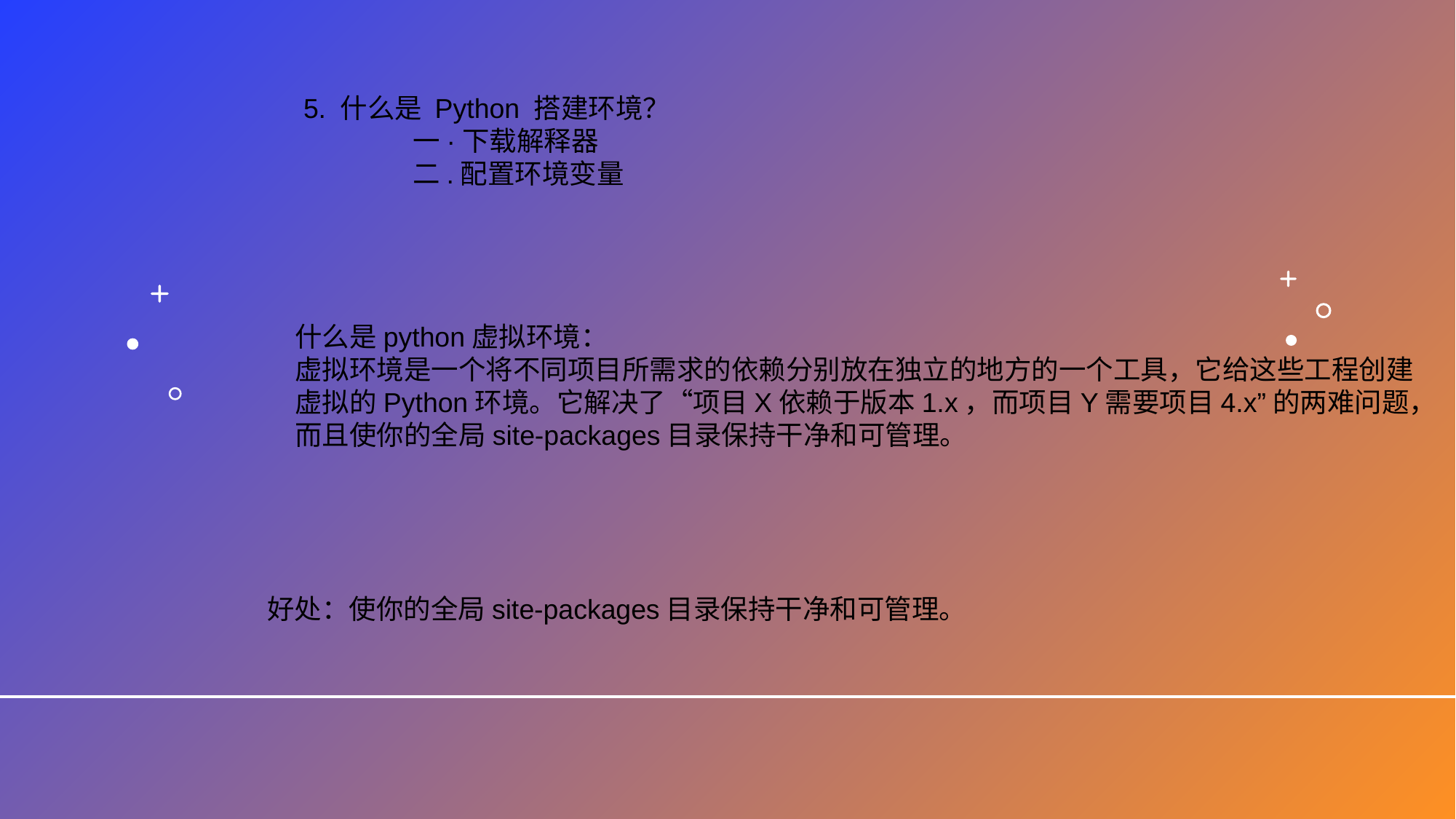

5. 什么是 Python 搭建环境？
	一·下载解释器
	二.配置环境变量

什么是python虚拟环境：
虚拟环境是一个将不同项目所需求的依赖分别放在独立的地方的一个工具，它给这些工程创建虚拟的Python环境。它解决了“项目X依赖于版本1.x，而项目Y需要项目4.x”的两难问题，而且使你的全局site-packages目录保持干净和可管理。

好处：使你的全局site-packages目录保持干净和可管理。